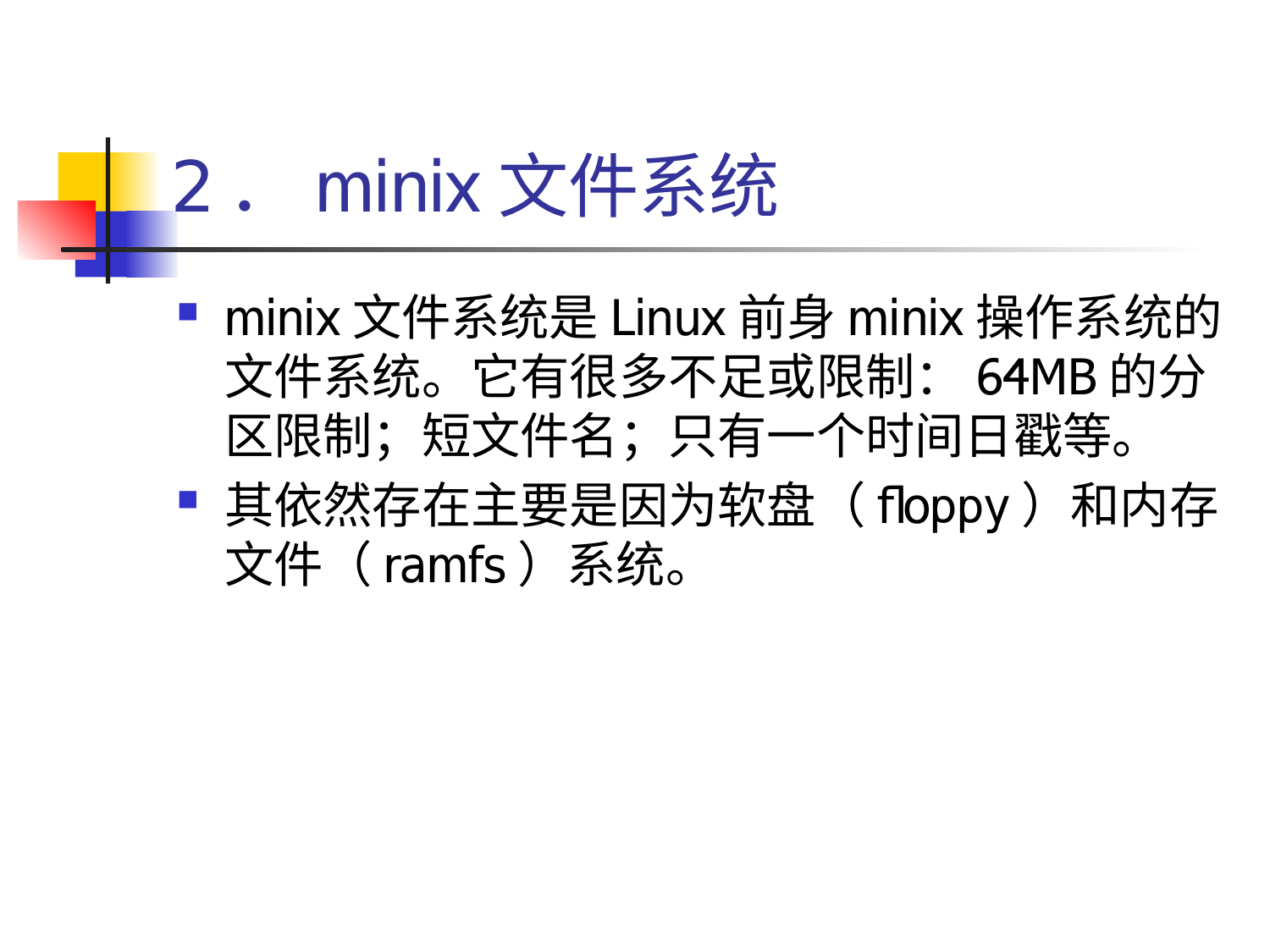

# 2．minix文件系统
minix文件系统是Linux前身minix操作系统的文件系统。它有很多不足或限制：64MB的分区限制；短文件名；只有一个时间日戳等。
其依然存在主要是因为软盘（floppy）和内存文件（ramfs）系统。